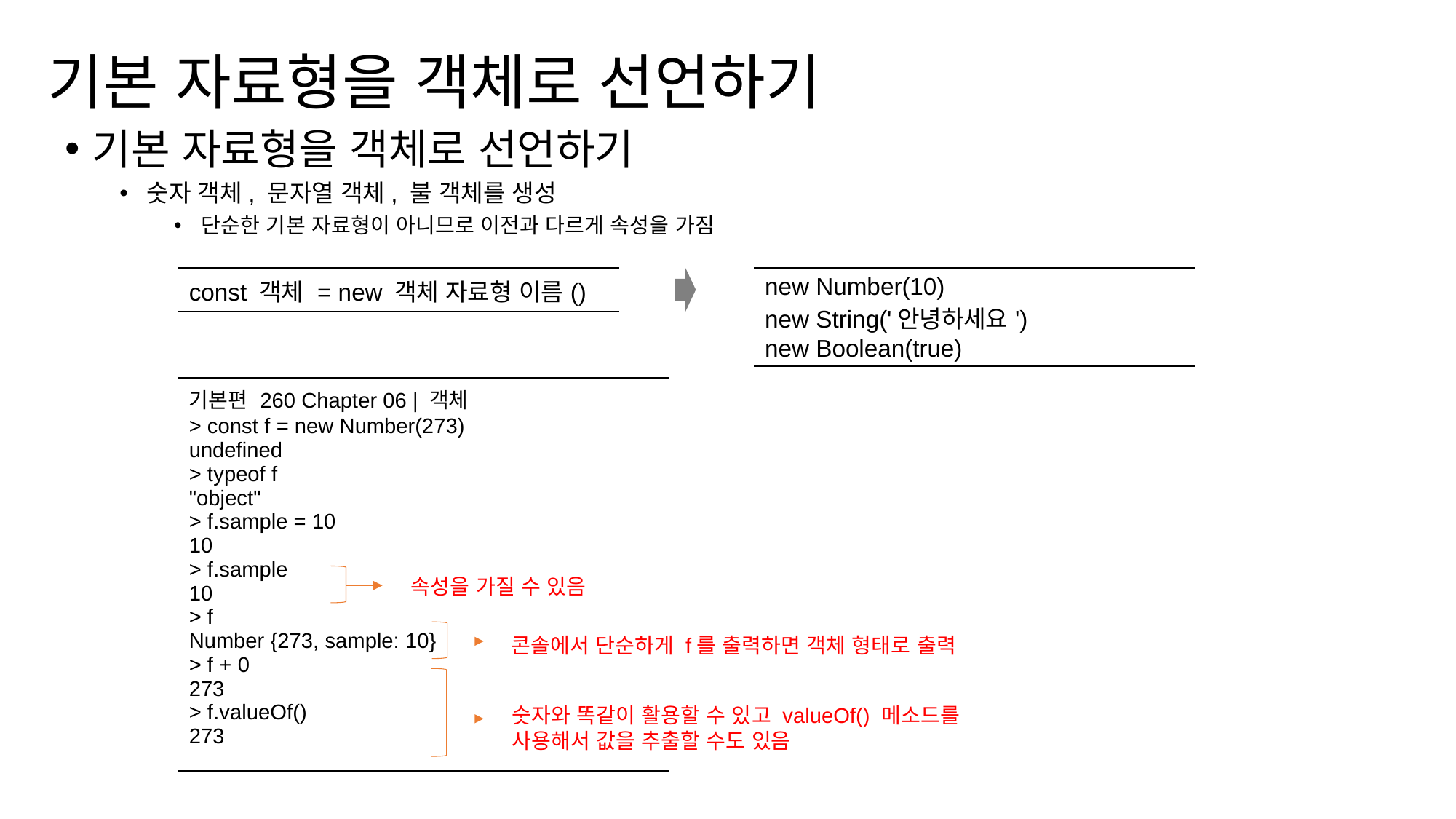

기본 자료형을 객체로 선언하기
기본 자료형을 객체로 선언하기
숫자 객체, 문자열 객체, 불 객체를 생성
단순한 기본 자료형이 아니므로 이전과 다르게 속성을 가짐

| const 객체 = new 객체 자료형 이름() |
| --- |

| new Number(10) new String('안녕하세요') new Boolean(true) |
| --- |
| 기본편 260 Chapter 06 | 객체 > const f = new Number(273) undefined > typeof f "object" > f.sample = 10 10 > f.sample 10 > f Number {273, sample: 10} > f + 0 273 > f.valueOf() 273 |
| --- |

속성을 가질 수 있음

콘솔에서 단순하게 f를 출력하면 객체 형태로 출력

숫자와 똑같이 활용할 수 있고 valueOf() 메소드를
사용해서 값을 추출할 수도 있음